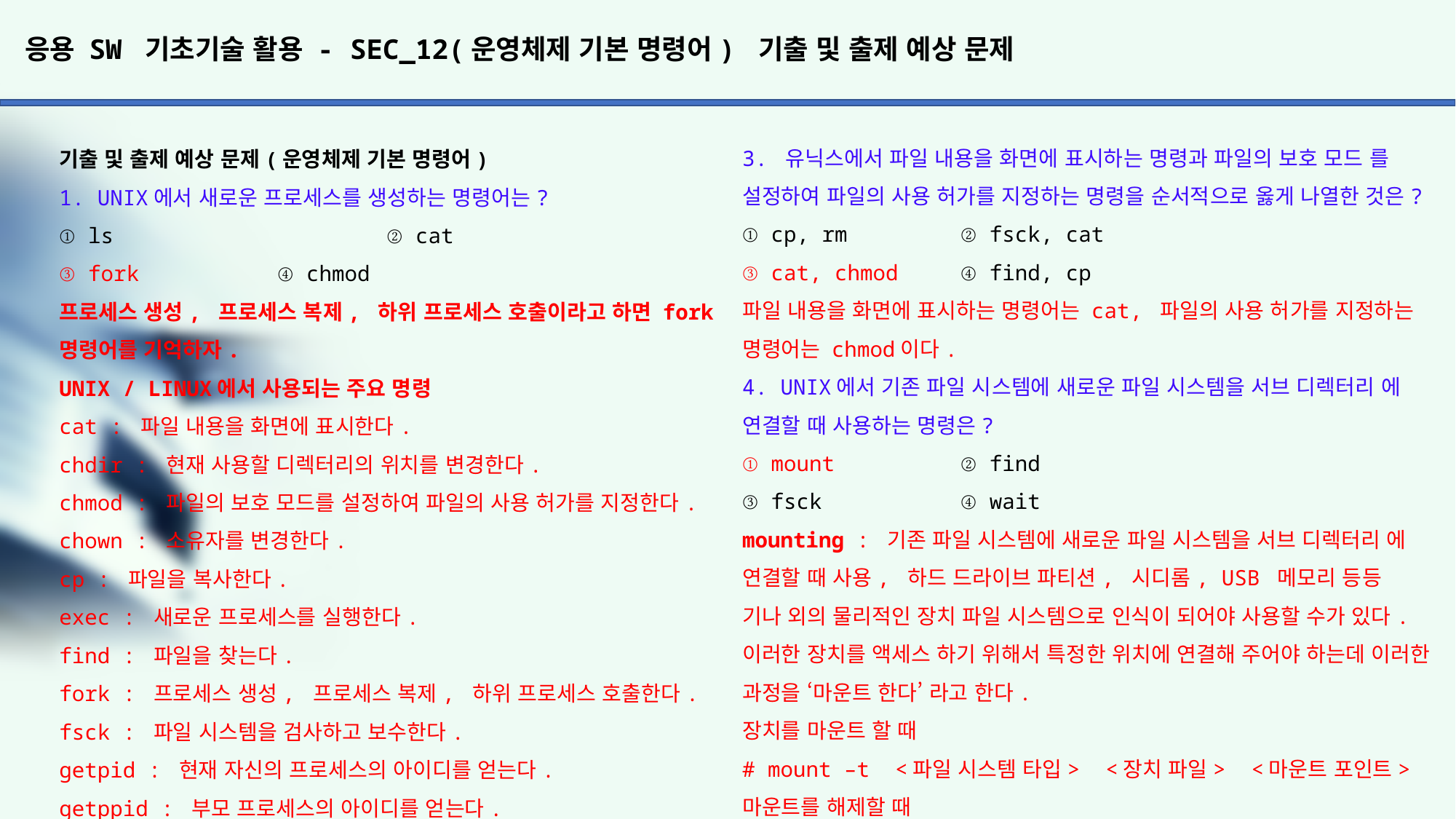

# 응용 SW 기초기술 활용 - SEC_12(운영체제 기본 명령어) 기출 및 출제 예상 문제
3. 유닉스에서 파일 내용을 화면에 표시하는 명령과 파일의 보호 모드 를 설정하여 파일의 사용 허가를 지정하는 명령을 순서적으로 옳게 나열한 것은?
① cp, rm		② fsck, cat
③ cat, chmod	④ find, cp
파일 내용을 화면에 표시하는 명령어는 cat, 파일의 사용 허가를 지정하는 명령어는 chmod이다.
4. UNIX에서 기존 파일 시스템에 새로운 파일 시스템을 서브 디렉터리 에 연결할 때 사용하는 명령은?
① mount		② find
③ fsck		④ wait
mounting : 기존 파일 시스템에 새로운 파일 시스템을 서브 디렉터리 에 연결할 때 사용, 하드 드라이브 파티션, 시디롬, USB 메모리 등등
기나 외의 물리적인 장치 파일 시스템으로 인식이 되어야 사용할 수가 있다. 이러한 장치를 액세스 하기 위해서 특정한 위치에 연결해 주어야 하는데 이러한 과정을 ‘마운트 한다’ 라고 한다.
장치를 마운트 할 때
# mount –t  <파일 시스템 타입>  <장치 파일>  <마운트 포인트>
마운트를 해제할 때
# unmount <장치 파일, 마운트 포인트>
find는 파일을 찾는 명령어, fsck는 파일 시스템을 체크하고 보수한다.
wait는 fork 후 exec에 의 실행되는 프로세스의 상위 프로세스가 하위 프로세스 종료 등의 event를 기다려준다.
기출 및 출제 예상 문제(운영체제 기본 명령어)
1. UNIX에서 새로운 프로세스를 생성하는 명령어는?
① ls			② cat
③ fork		④ chmod
프로세스 생성, 프로세스 복제, 하위 프로세스 호출이라고 하면 fork 명령어를 기억하자.
UNIX / LINUX에서 사용되는 주요 명령
cat : 파일 내용을 화면에 표시한다.
chdir : 현재 사용할 디렉터리의 위치를 변경한다.
chmod : 파일의 보호 모드를 설정하여 파일의 사용 허가를 지정한다.
chown : 소유자를 변경한다.
cp : 파일을 복사한다.
exec : 새로운 프로세스를 실행한다.
find : 파일을 찾는다.
fork : 프로세스 생성, 프로세스 복제, 하위 프로세스 호출한다.
fsck : 파일 시스템을 검사하고 보수한다.
getpid : 현재 자신의 프로세스의 아이디를 얻는다.
getppid : 부모 프로세스의 아이디를 얻는다.
ls : 현재 디렉터리 내의 모든 파일 목록 확인한다.
mount/unmount : 파일 시스템을 마운팅 한다./마운팅을 해제한다.
rm : 파일을 삭제한다.
uname : 시스템의 이름과 버전, 네트워크 호스트 명 등의 시스템 정보를 표시한다.
wait : fork 후 exec에 의해 실행되는 프로세스의 상위(부모) 프로세스가 하위(자식) 프로세스 종료 등의 event를 기다린다.
2. 운영체제 분석을 위해 리눅스에서 버전을 확인하고자 할 때 사용되는 명령어는?
① ls			② chdir
③ pwd		④ uname
pwd : 리눅스에서 작업 디렉터리 위치를 확인하는 명령어
uname : 시스템 정보를 확인하는 명령어로써 버전, 이름, 호스트 명 등의 내용을 알 수 있다.